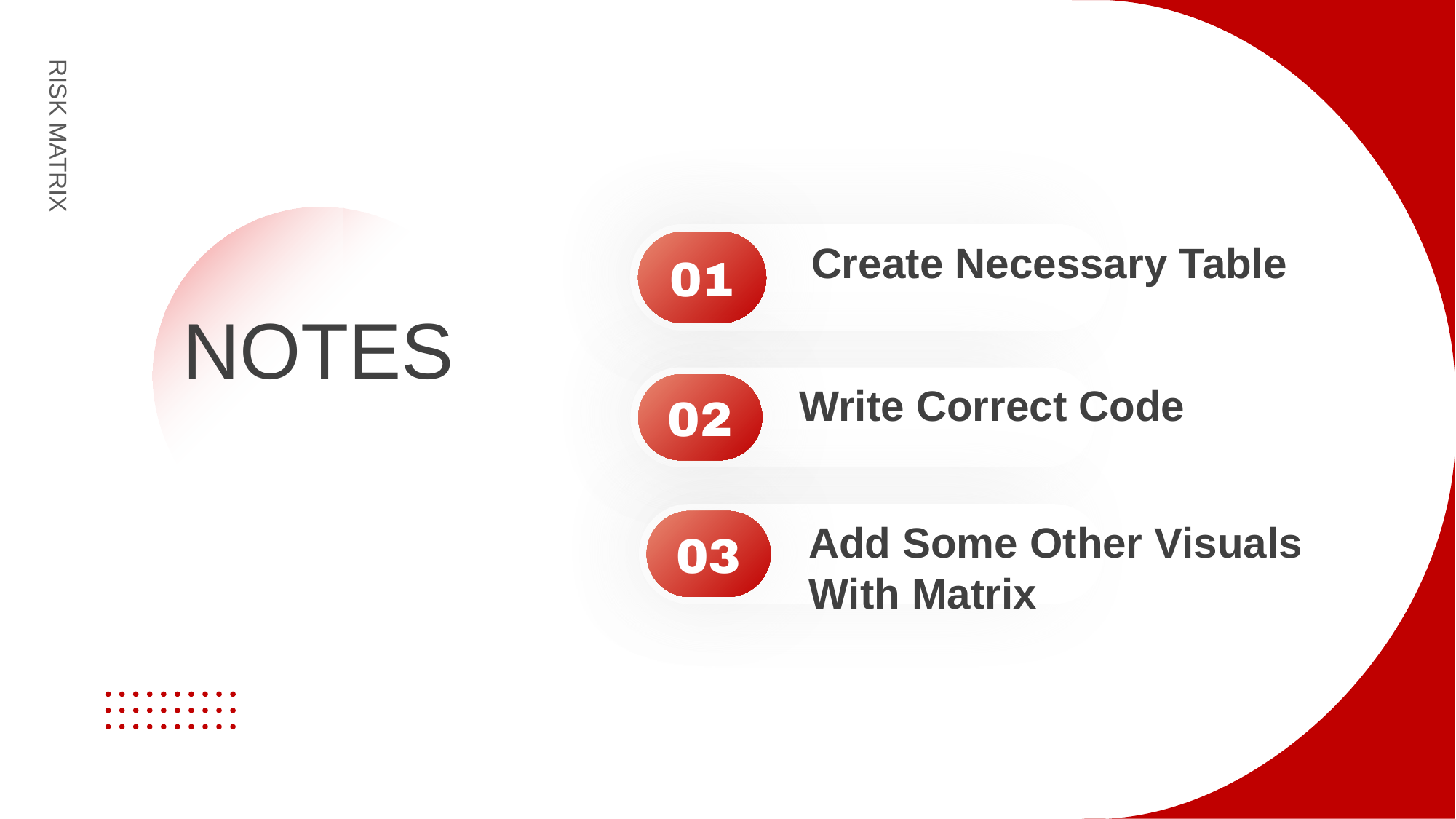

PPT下载 http://www.freeppt7.com/xiazai/

RISK MATRIX

NOTES

Create Necessary Table
01

Write Correct Code
02

Add Some Other Visuals
With Matrix
03